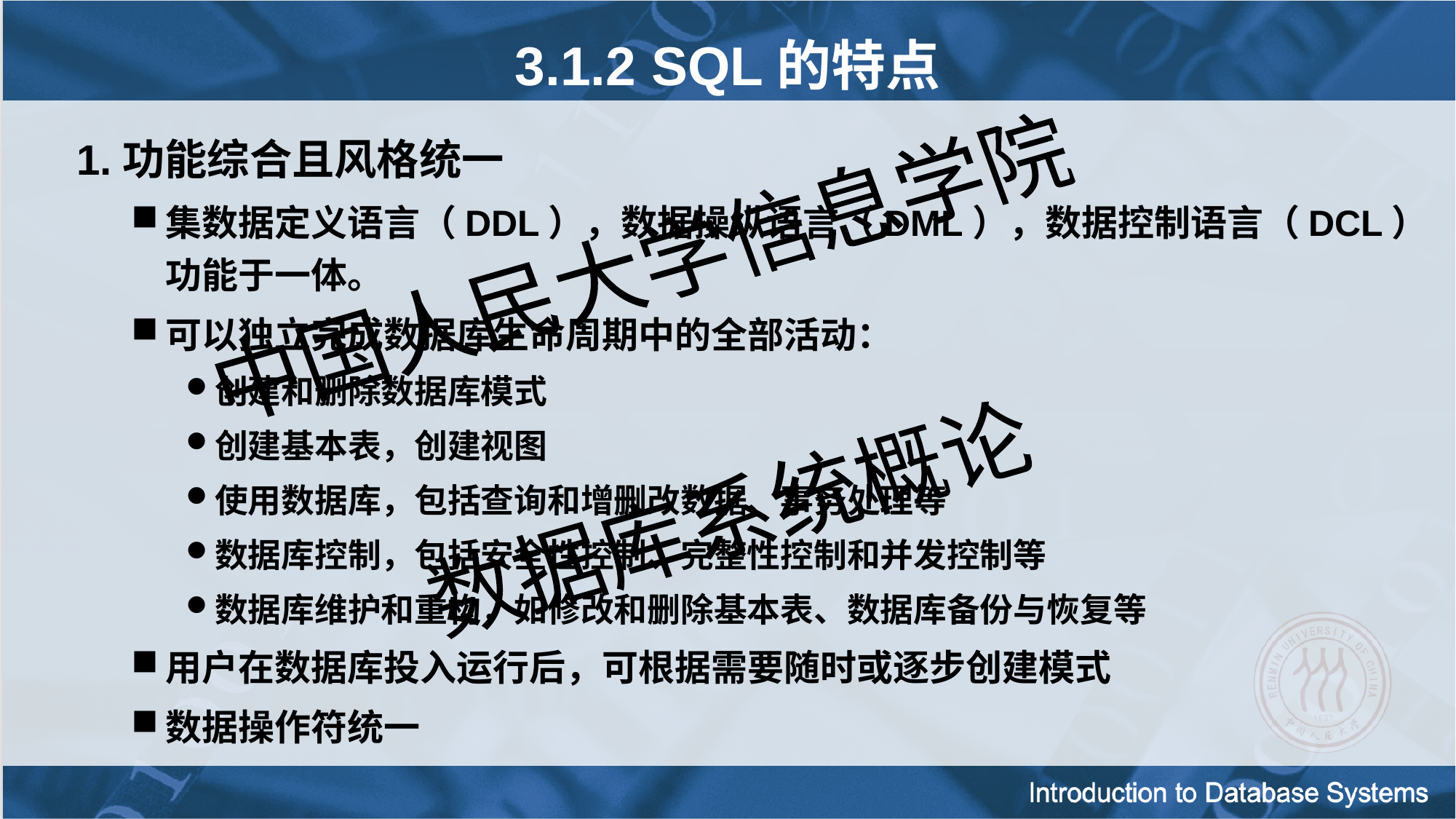

3.1.2 SQL的特点
1.功能综合且风格统一
集数据定义语言（DDL），数据操纵语言（DML），数据控制语言（DCL）功能于一体。
可以独立完成数据库生命周期中的全部活动：
创建和删除数据库模式
创建基本表，创建视图
使用数据库，包括查询和增删改数据、事务处理等
数据库控制，包括安全性控制、完整性控制和并发控制等
数据库维护和重构，如修改和删除基本表、数据库备份与恢复等
用户在数据库投入运行后，可根据需要随时或逐步创建模式
数据操作符统一